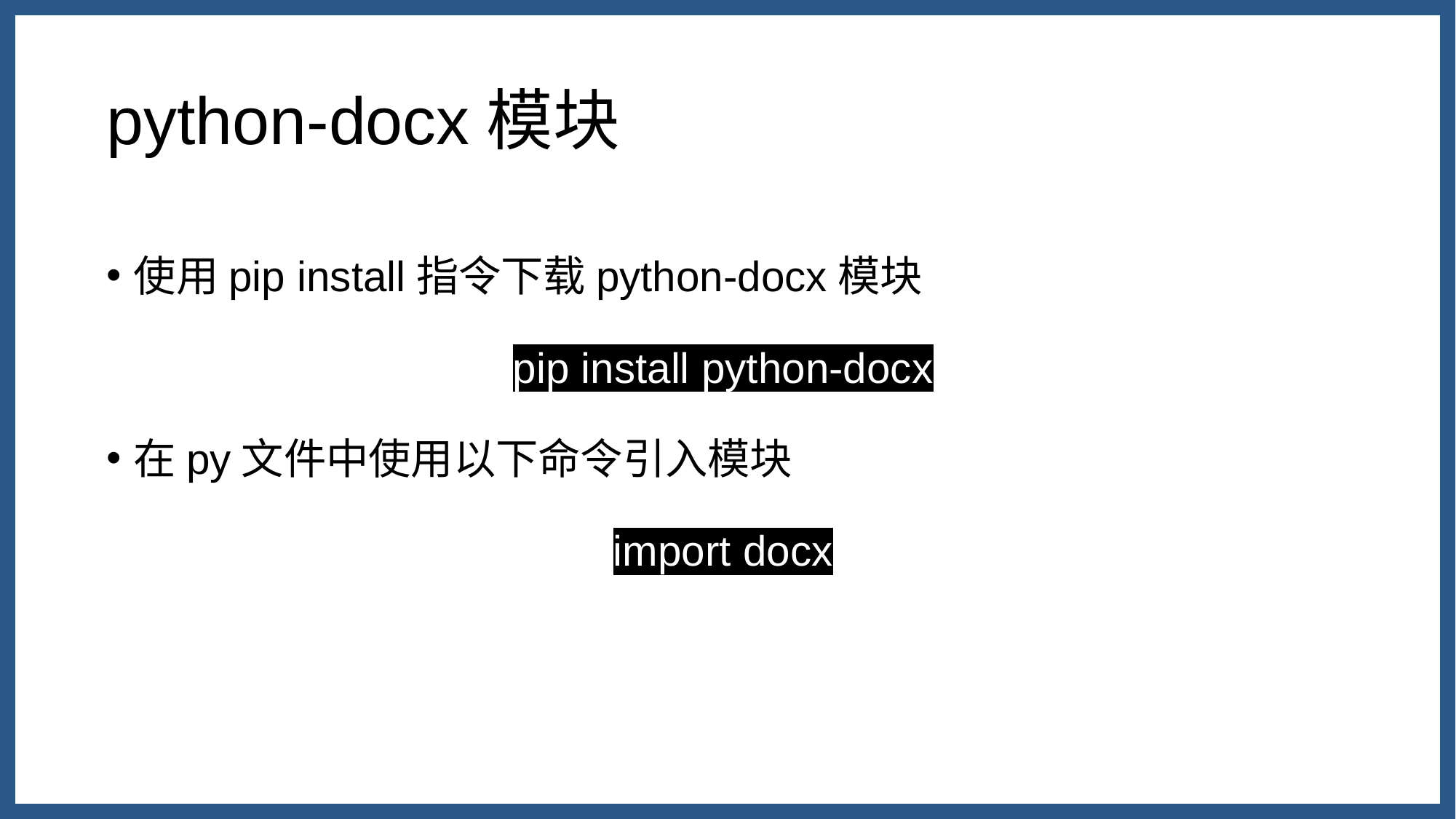

python-docx模块
使用pip install指令下载python-docx模块
pip install python-docx
在py文件中使用以下命令引入模块
import docx